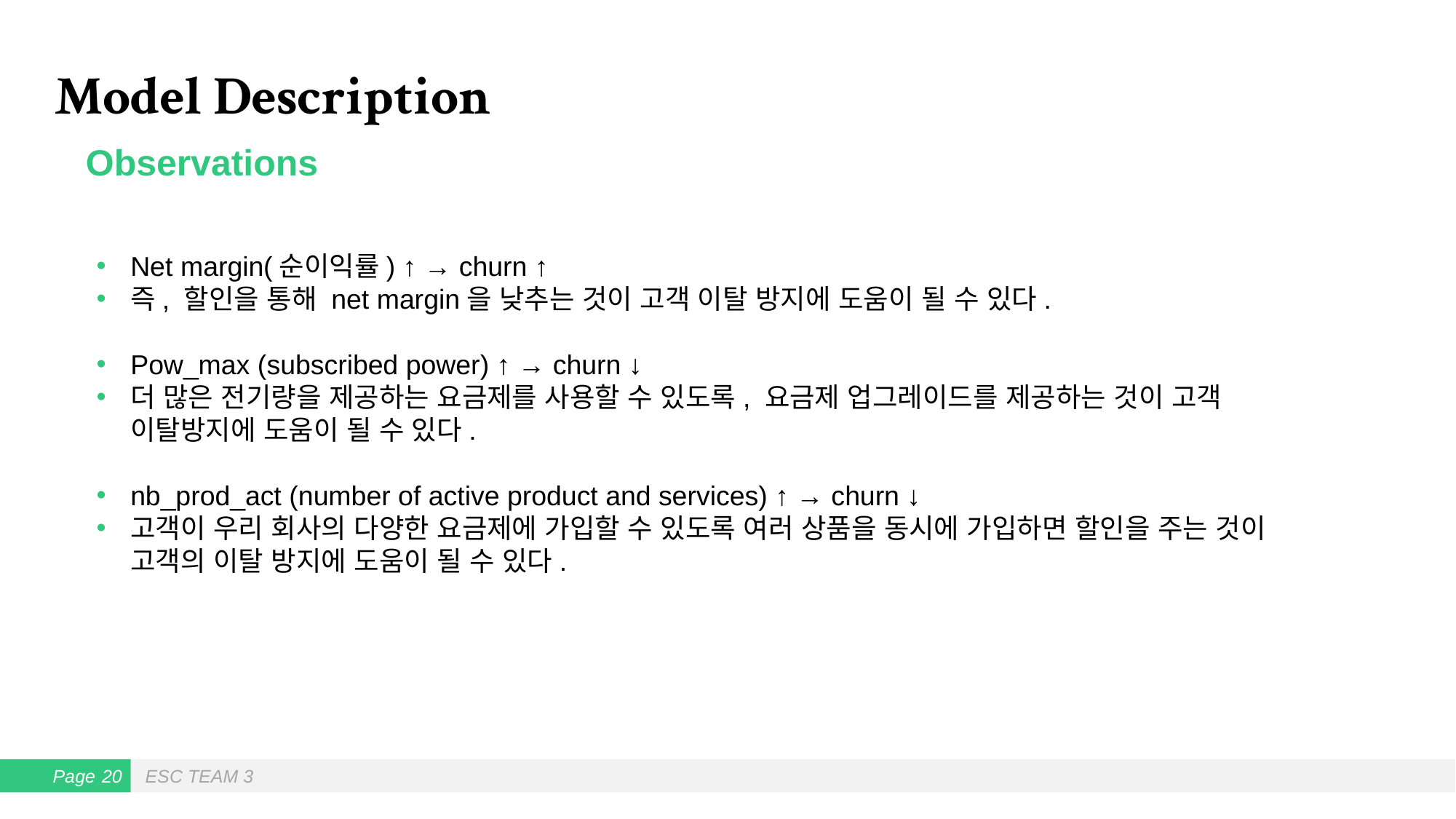

Model Description
Observations

Net margin(순이익률) ↑ → churn ↑
즉, 할인을 통해 net margin을 낮추는 것이 고객 이탈 방지에 도움이 될 수 있다.

Pow_max (subscribed power) ↑ → churn ↓
더 많은 전기량을 제공하는 요금제를 사용할 수 있도록, 요금제 업그레이드를 제공하는 것이 고객 이탈방지에 도움이 될 수 있다.

nb_prod_act (number of active product and services) ↑ → churn ↓
고객이 우리 회사의 다양한 요금제에 가입할 수 있도록 여러 상품을 동시에 가입하면 할인을 주는 것이 고객의 이탈 방지에 도움이 될 수 있다.

20
Page
ESC TEAM 3